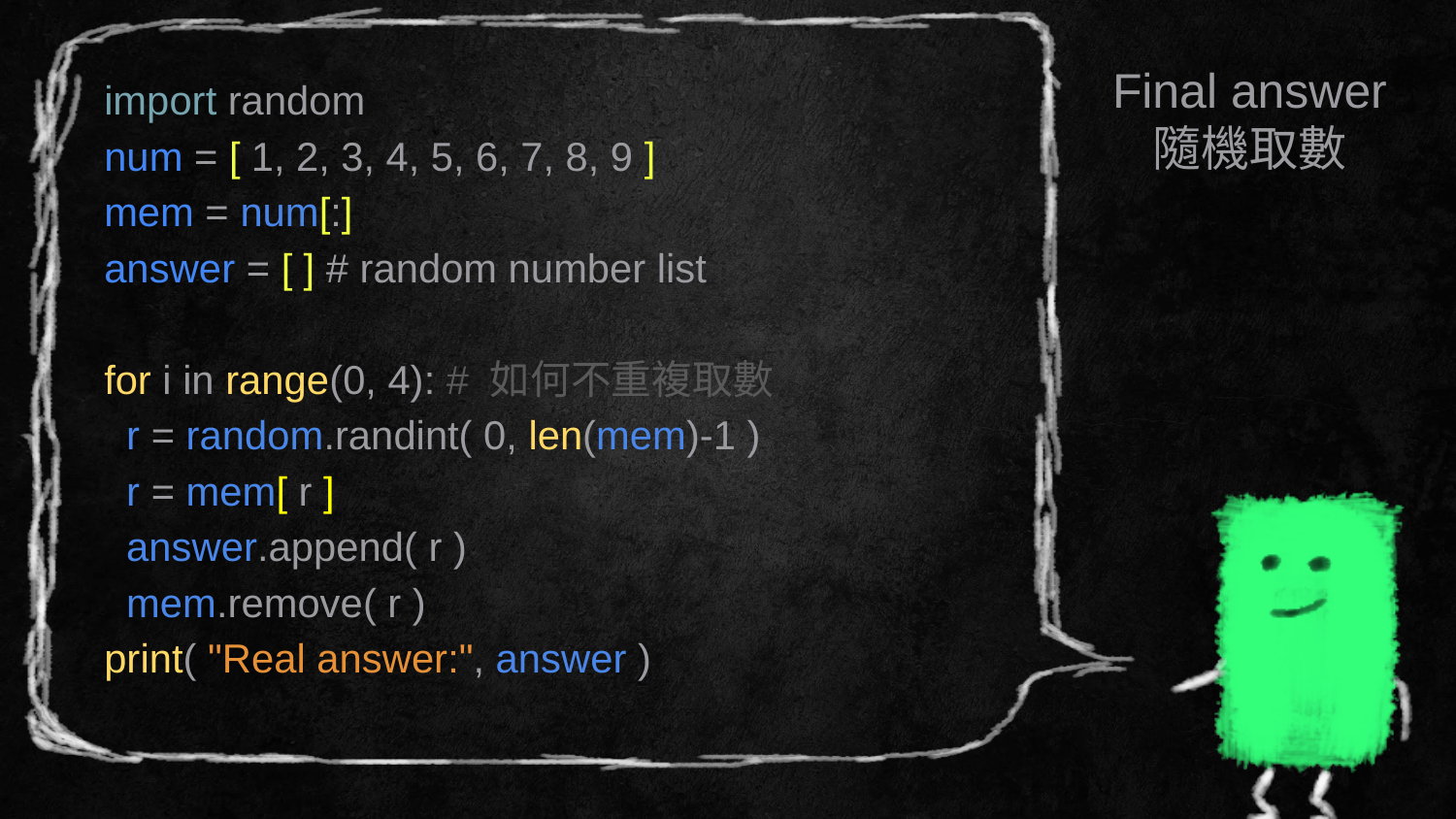

Final answer
隨機取數
import random
num = [ 1, 2, 3, 4, 5, 6, 7, 8, 9 ]
mem = num[:]
answer = [ ] # random number list

for i in range(0, 4): # 如何不重複取數
  r = random.randint( 0, len(mem)-1 )
  r = mem[ r ]
  answer.append( r )
  mem.remove( r )
print( "Real answer:", answer )